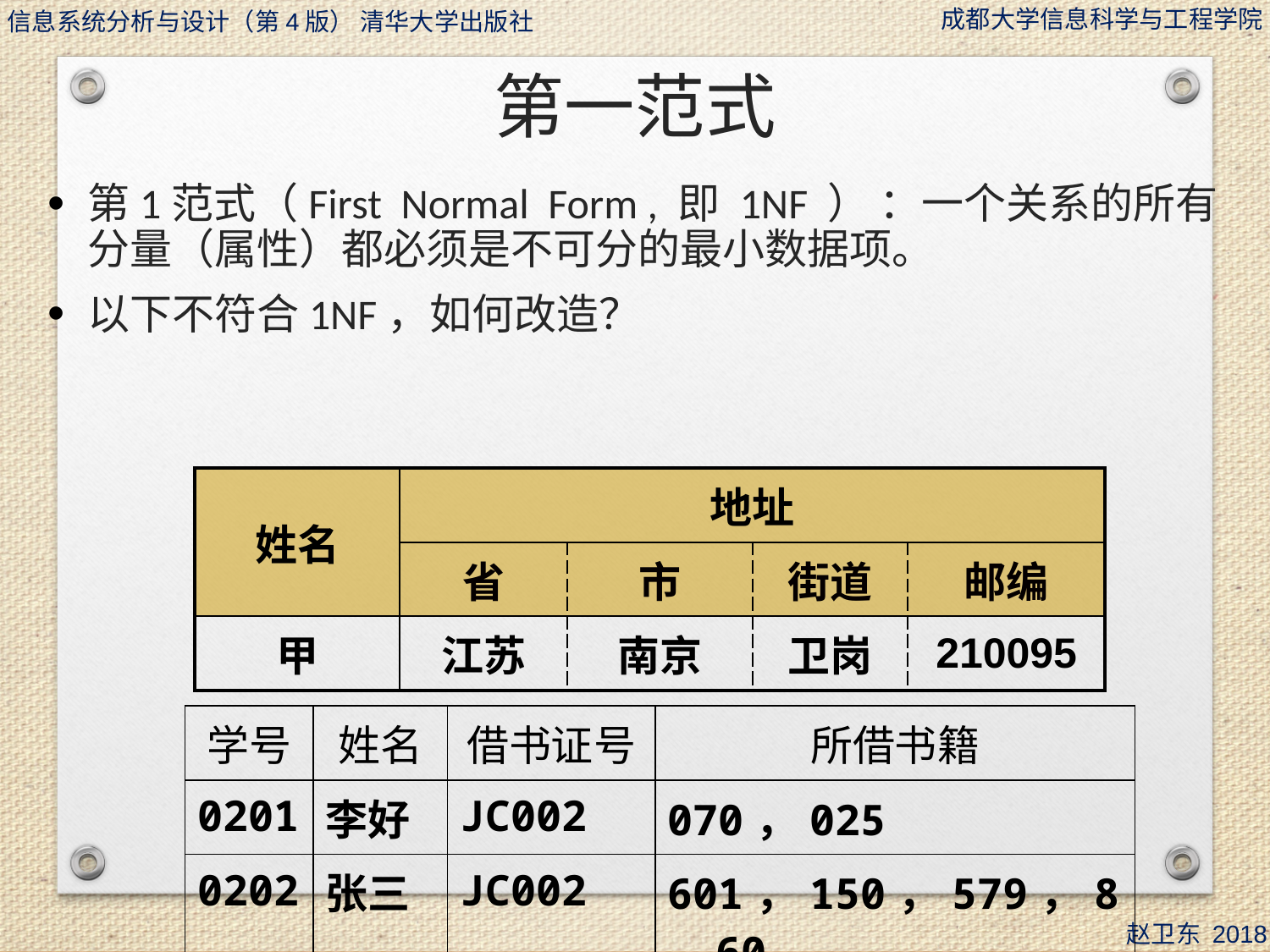

# 第一范式
第1范式（First  Normal  Form , 即 1NF ） ：一个关系的所有分量（属性）都必须是不可分的最小数据项。
以下不符合1NF，如何改造？
| 姓名 | 地址 |  |  |  |
| --- | --- | --- | --- | --- |
|  | 省 | 市 | 街道 | 邮编 |
| 甲 | 江苏 | 南京 | 卫岗 | 210095 |
| 学号 | 姓名 | 借书证号 | 所借书籍 |
| --- | --- | --- | --- |
| 0201 | 李好 | JC002 | 070，025 |
| 0202 | 张三 | JC002 | 601，150，579，860 |